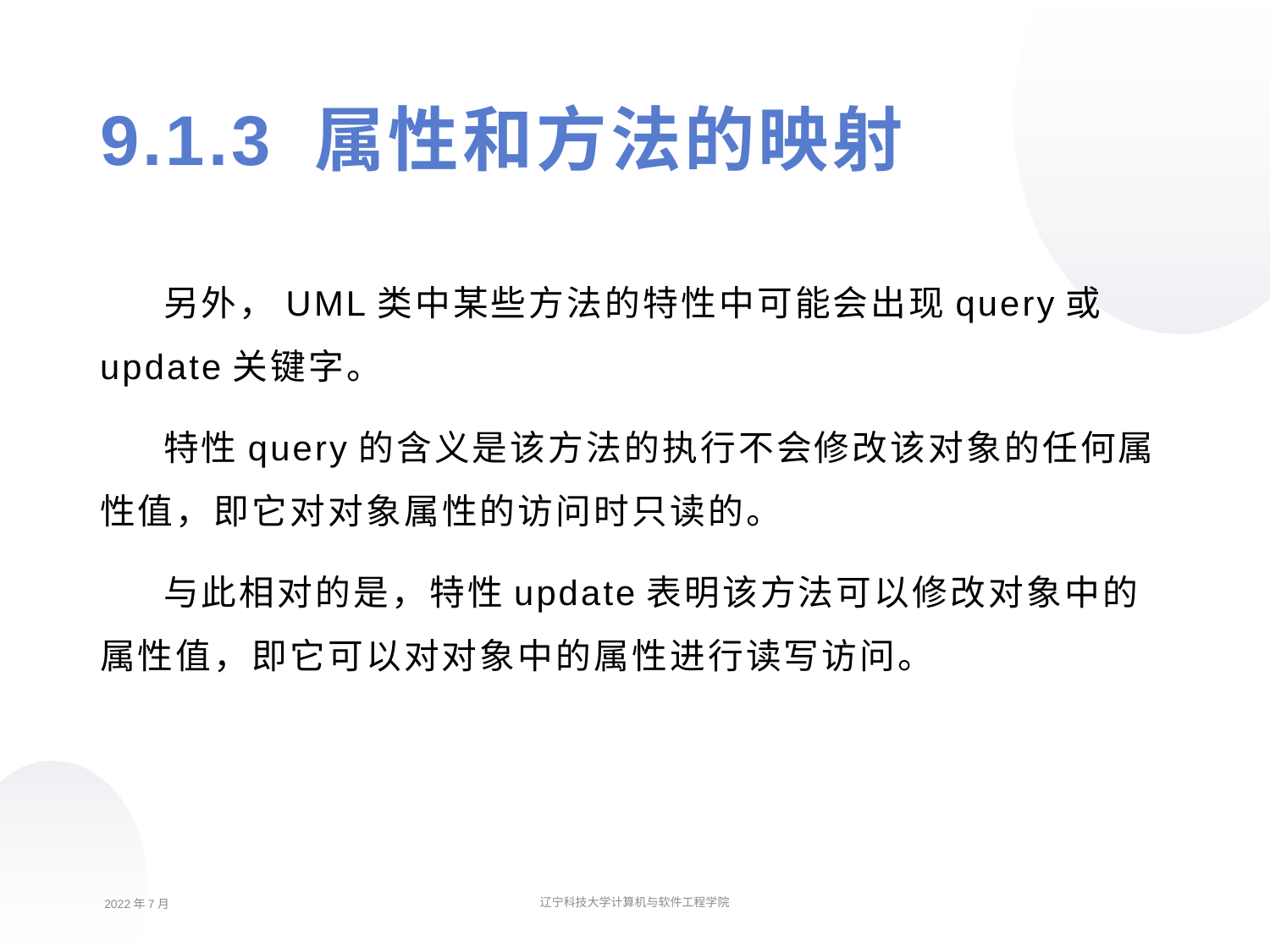

9.1.3 属性和方法的映射
另外，UML类中某些方法的特性中可能会出现query或update关键字。
特性query的含义是该方法的执行不会修改该对象的任何属性值，即它对对象属性的访问时只读的。
与此相对的是，特性update表明该方法可以修改对象中的属性值，即它可以对对象中的属性进行读写访问。

2022年7月
辽宁科技大学计算机与软件工程学院
16